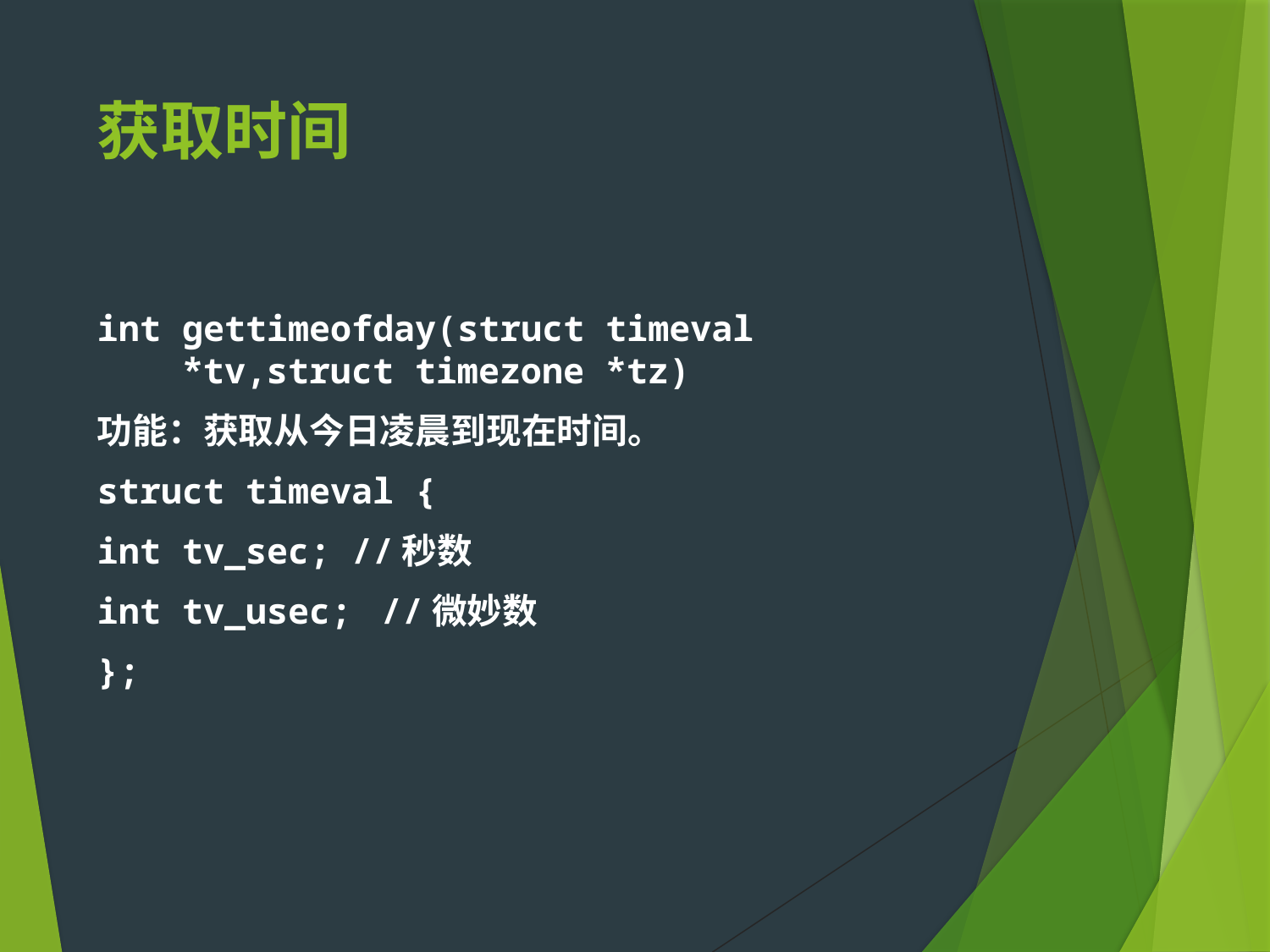

# 获取时间
int gettimeofday(struct timeval *tv,struct timezone *tz)
功能：获取从今日凌晨到现在时间。
struct timeval {
int tv_sec; //秒数
int tv_usec;  //微妙数
};